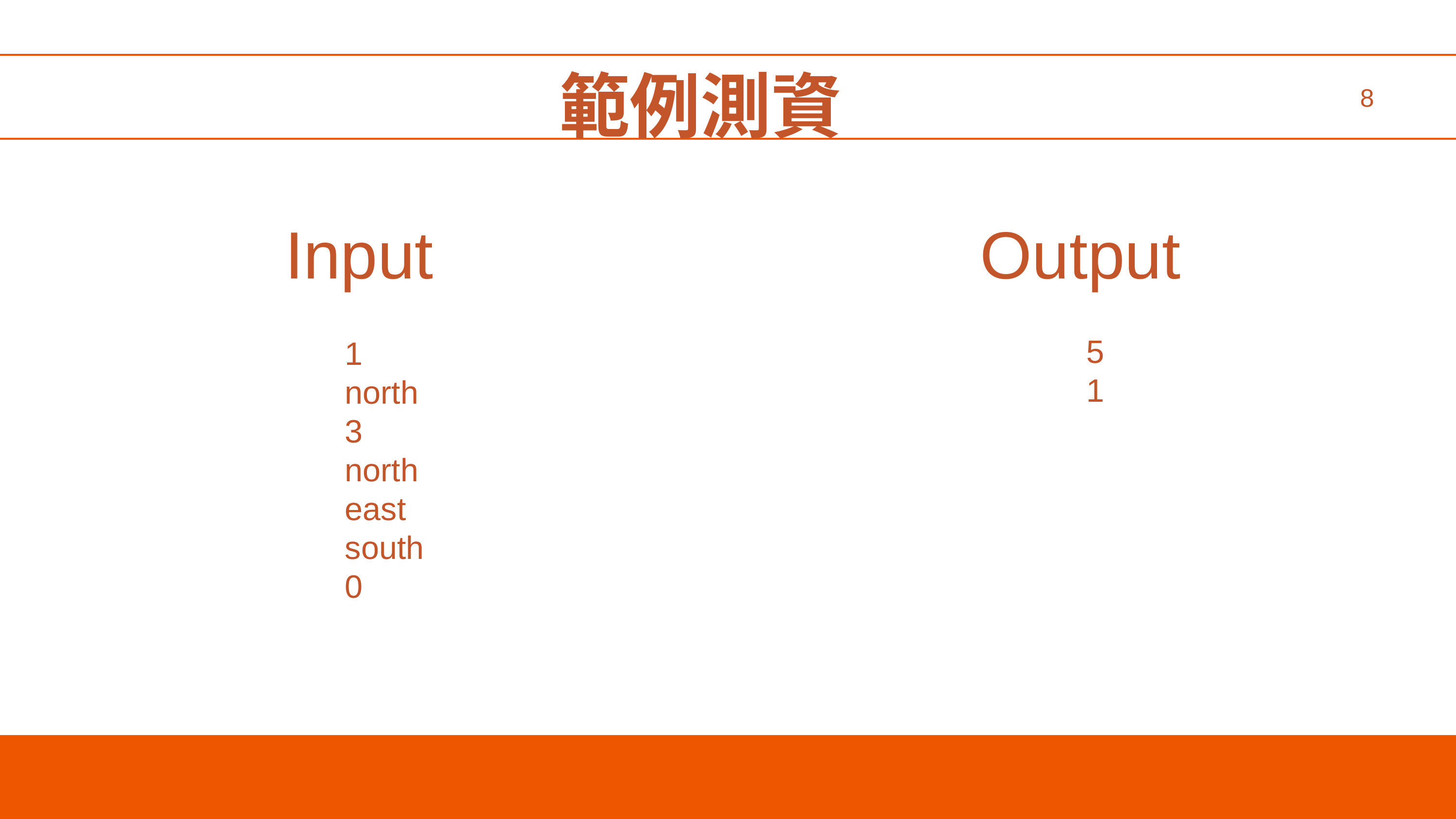

範例測資

8
Input
Output
5
1
1
north
3
north
east
south
0